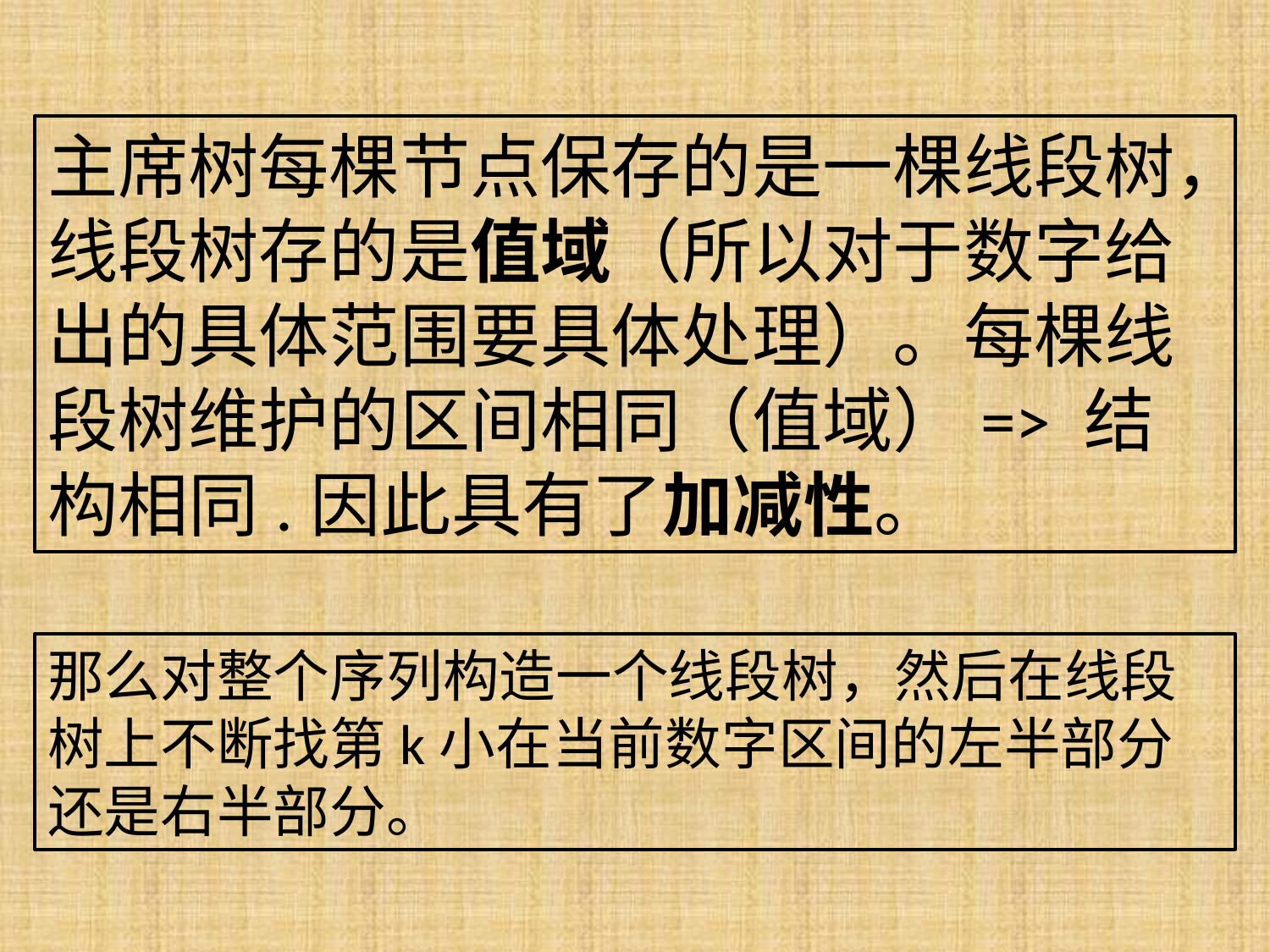

主席树每棵节点保存的是一棵线段树，线段树存的是值域（所以对于数字给出的具体范围要具体处理）。每棵线段树维护的区间相同（值域）=> 结构相同.因此具有了加减性。
那么对整个序列构造一个线段树，然后在线段树上不断找第k小在当前数字区间的左半部分还是右半部分。